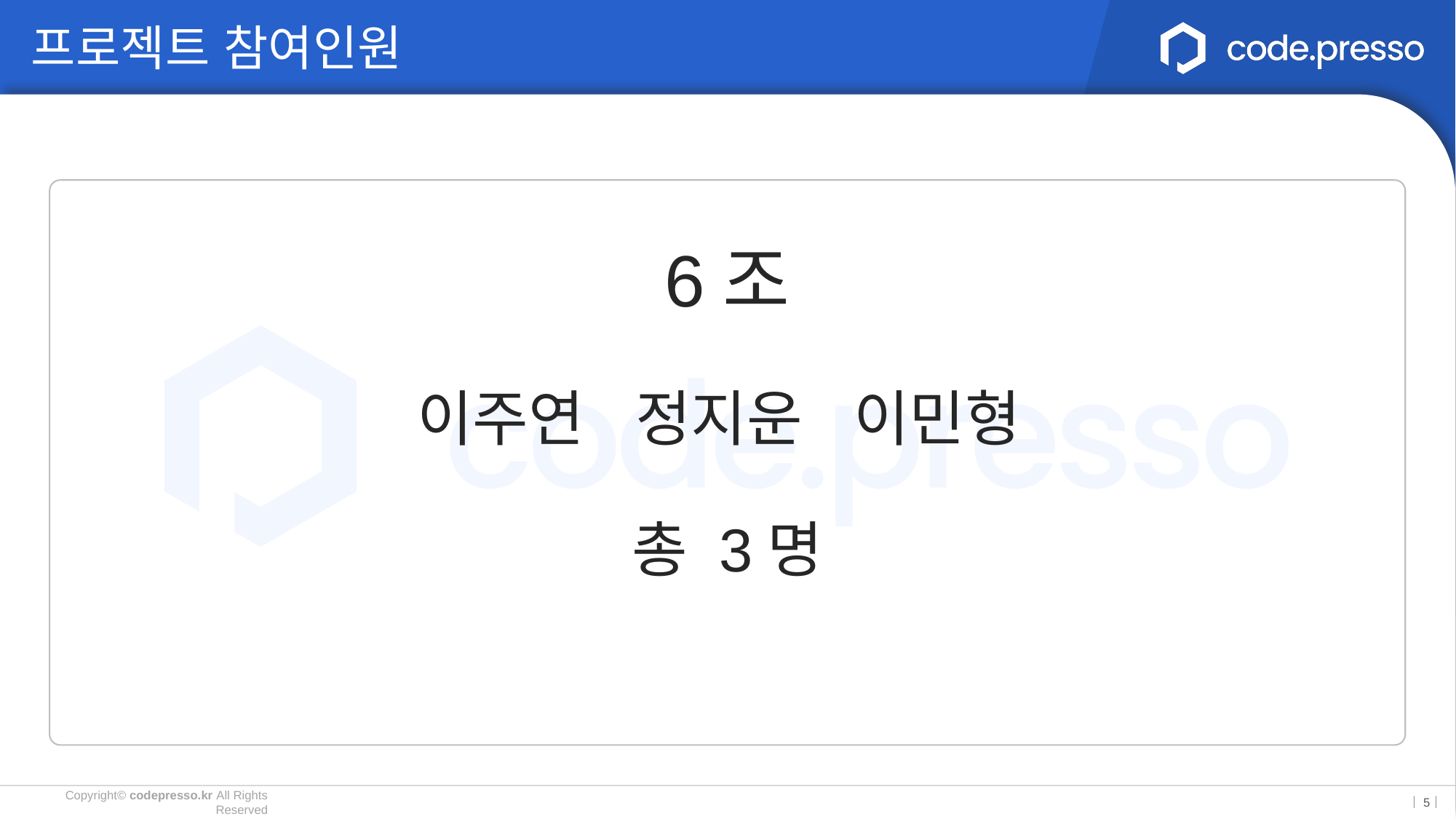

프로젝트 참여인원

6조

이주연	정지운	이민형

총 3명